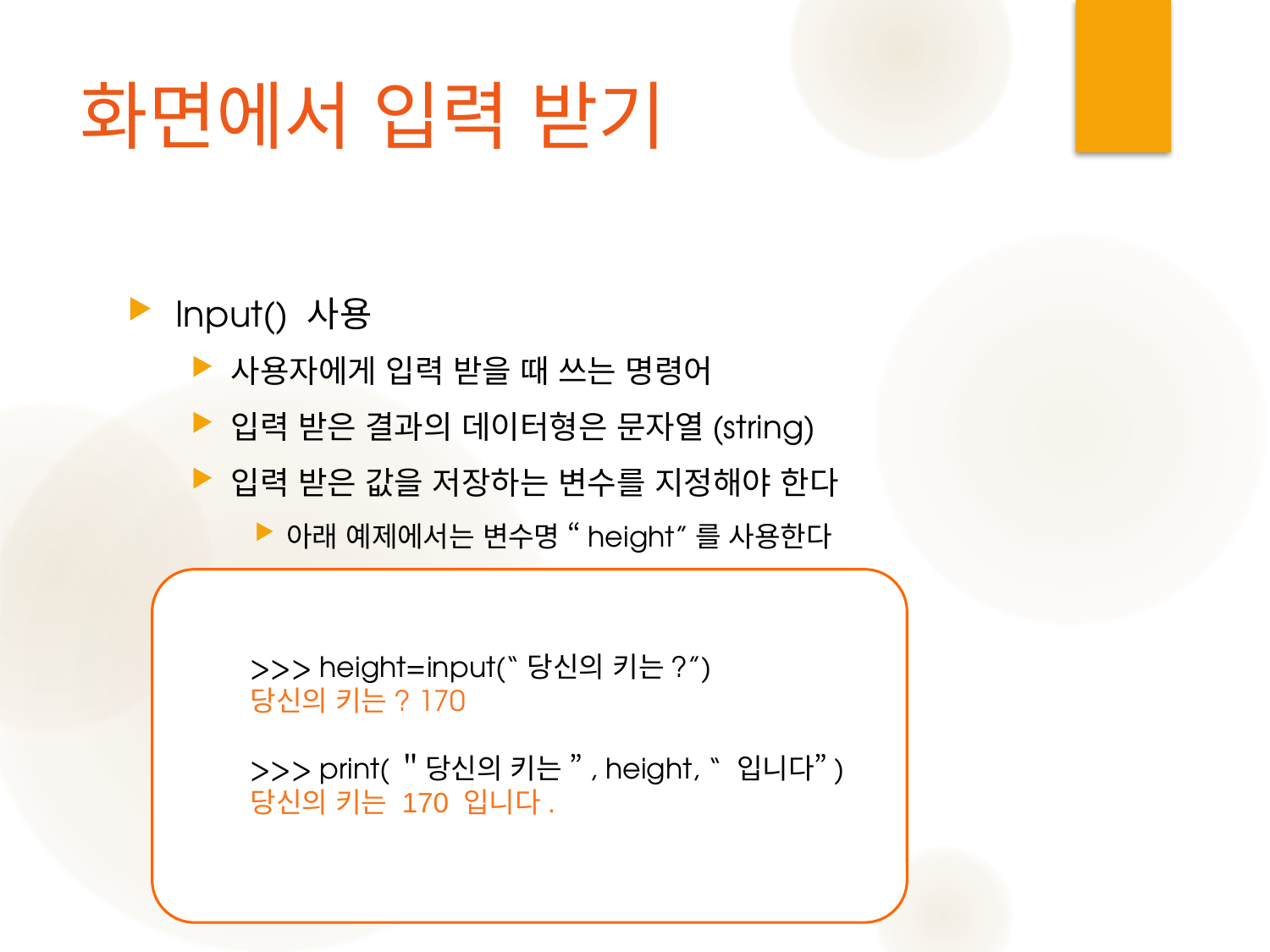

# 화면에서 입력 받기
Input() 사용
사용자에게 입력 받을 때 쓰는 명령어
입력 받은 결과의 데이터형은 문자열(string)
입력 받은 값을 저장하는 변수를 지정해야 한다
아래 예제에서는 변수명 “height”를 사용한다

>>> height=input(“당신의 키는?”)
당신의 키는? 170

>>> print(＂당신의 키는 ”, height, “ 입니다”)
당신의 키는 170 입니다.